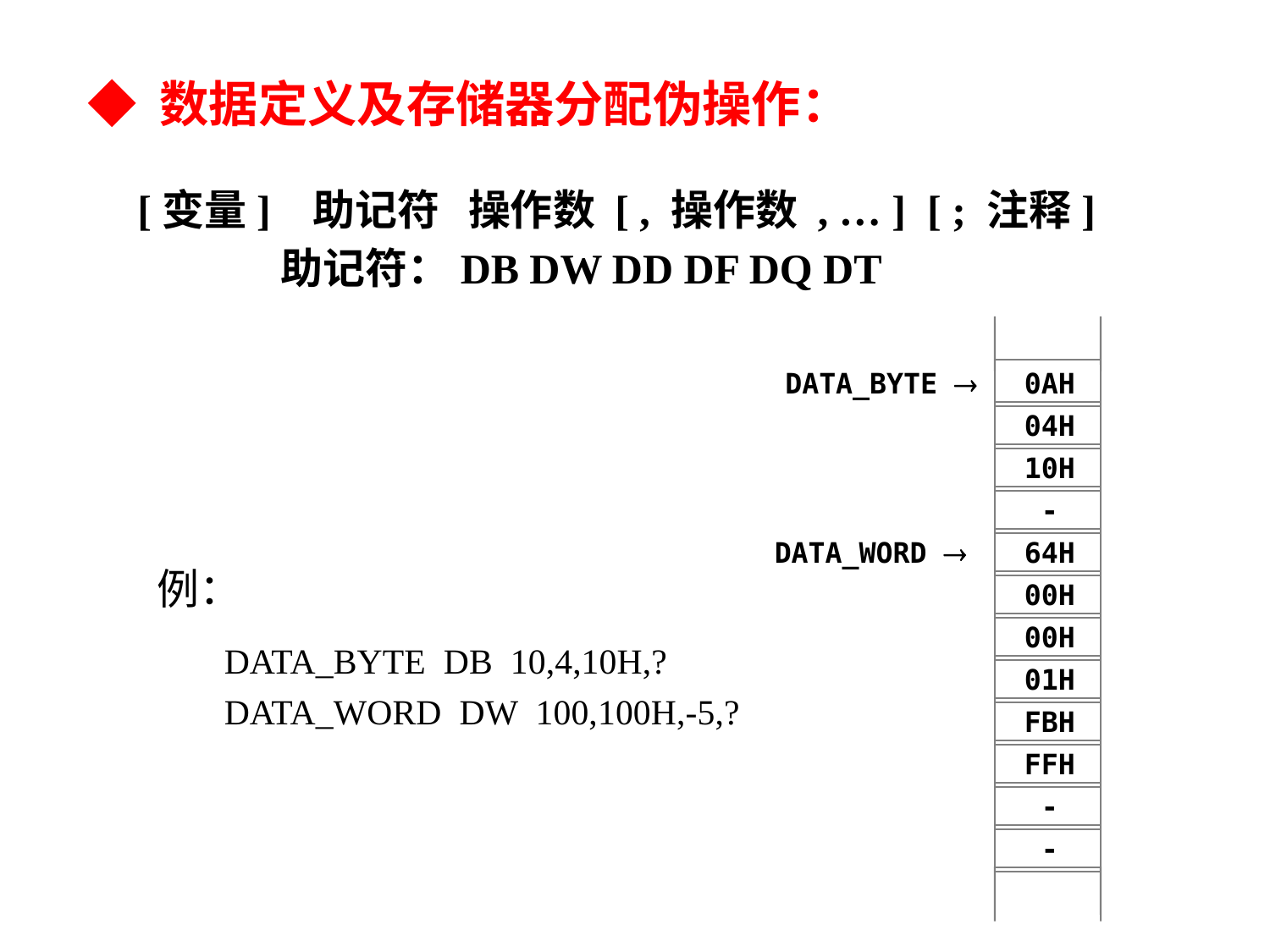

◆ 数据定义及存储器分配伪操作：
[变量]   助记符   操作数 [ , 操作数 , … ]  [ ; 注释]
              助记符：DB DW DD DF DQ DT

 0AH

 04H

 10H

  -

 64H

 00H

 00H

 01H

 FBH

 FFH

  -

  -

DATA_BYTE →
DATA_WORD →
例：
DATA_BYTE  DB  10,4,10H,?
DATA_WORD  DW  100,100H,-5,?